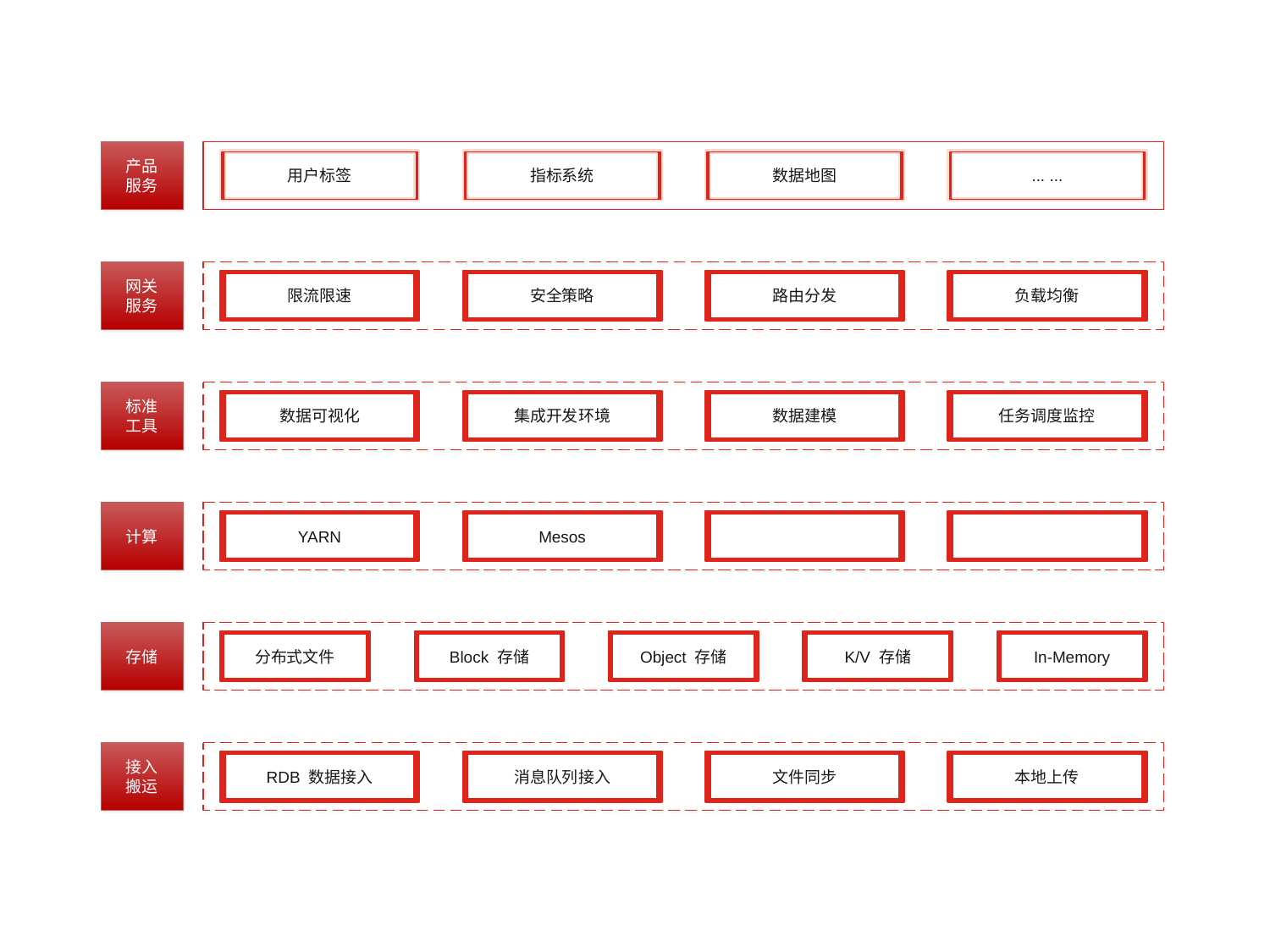

产品
服务

用户标签

指标系统

数据地图

... ...
网关
服务

限流限速

安全策略

路由分发

负载均衡
标准
工具

数据可视化

集成开发环境

数据建模

任务调度监控

计算

YARN

Mesos

存储

分布式文件

Block 存储

Object 存储

K/V 存储

In-Memory

接入
搬运

RDB 数据接入

消息队列接入

文件同步

本地上传